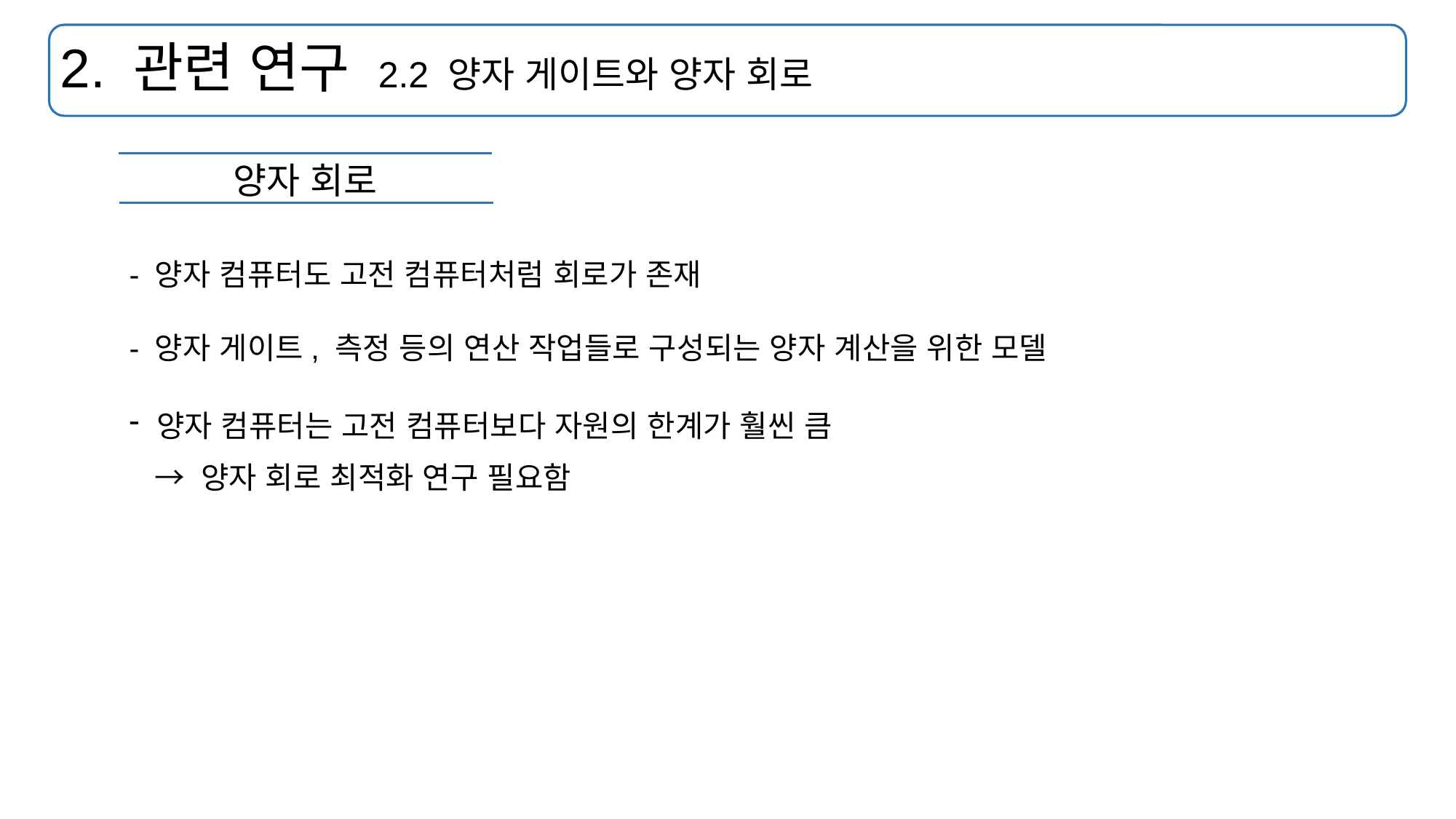

# 2. 관련 연구 2.2 양자 게이트와 양자 회로
양자 회로
- 양자 컴퓨터도 고전 컴퓨터처럼 회로가 존재
- 양자 게이트, 측정 등의 연산 작업들로 구성되는 양자 계산을 위한 모델
양자 컴퓨터는 고전 컴퓨터보다 자원의 한계가 훨씬 큼
   → 양자 회로 최적화 연구 필요함